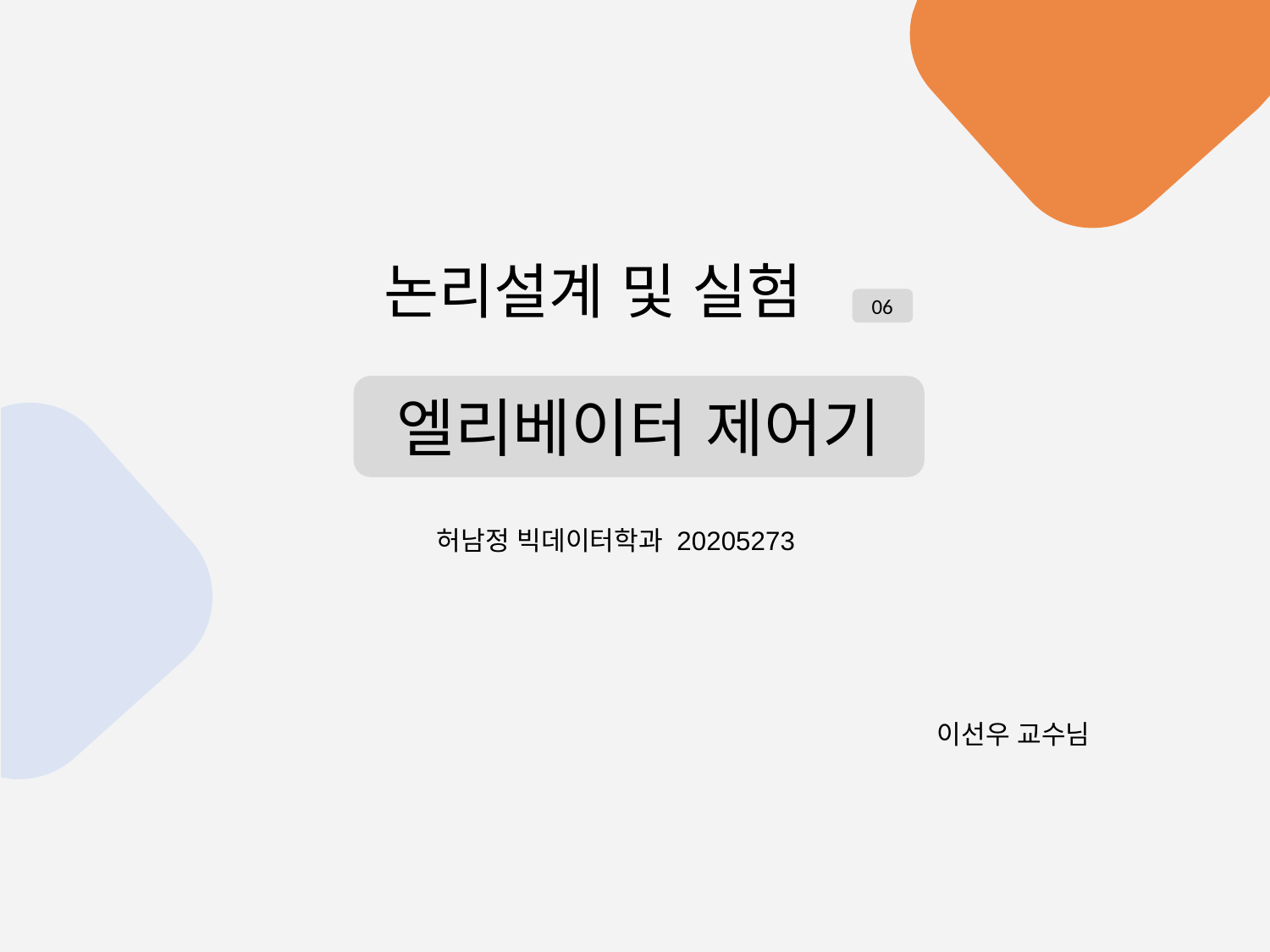

논리설계 및 실험
06
엘리베이터 제어기

허남정 빅데이터학과 20205273
이선우 교수님